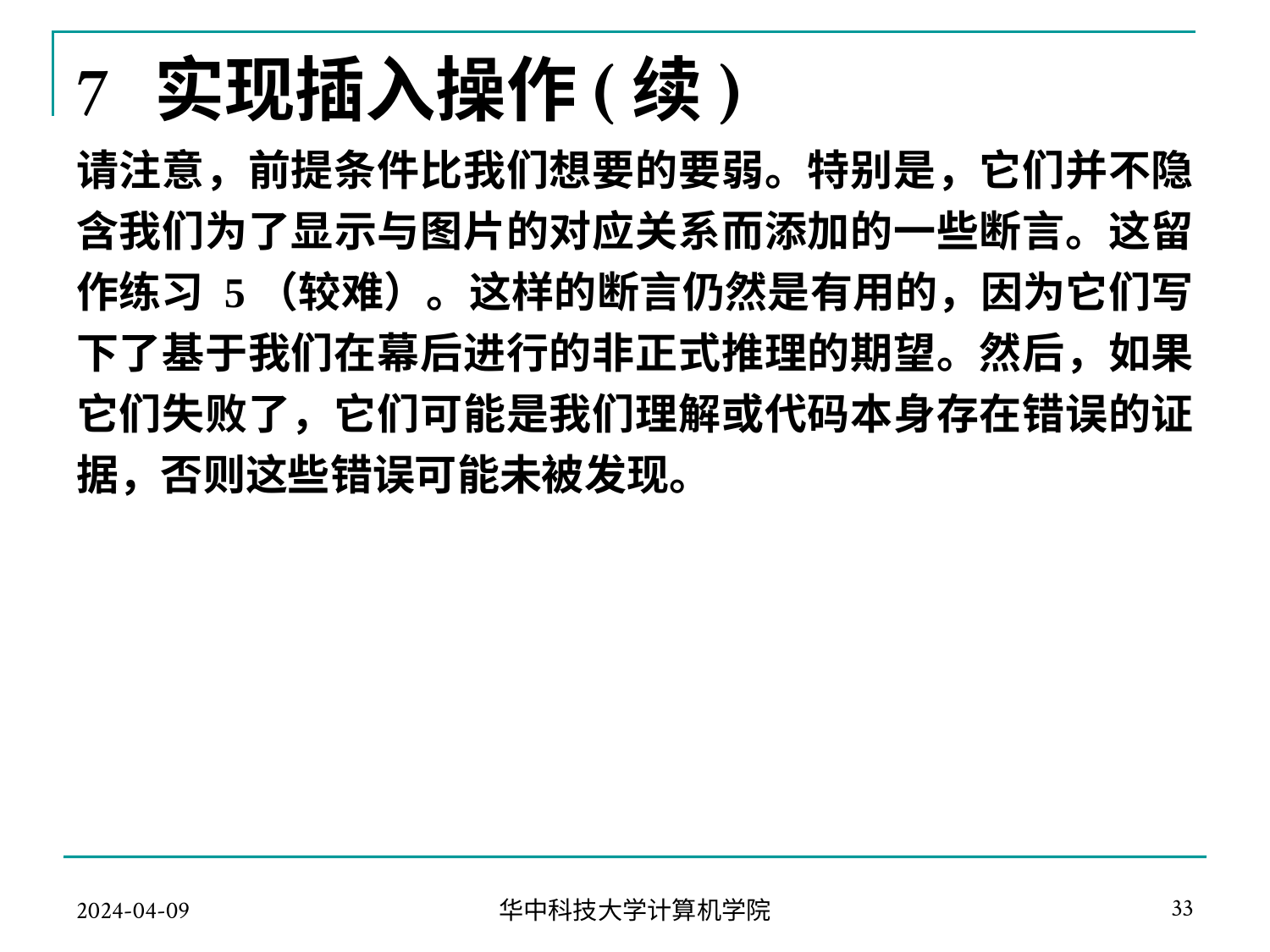

# 7  实现插入操作(续)
请注意，前提条件比我们想要的要弱。特别是，它们并不隐含我们为了显示与图片的对应关系而添加的一些断言。这留作练习 5（较难）。这样的断言仍然是有用的，因为它们写下了基于我们在幕后进行的非正式推理的期望。然后，如果它们失败了，它们可能是我们理解或代码本身存在错误的证据，否则这些错误可能未被发现。
2024-04-09
33
华中科技大学计算机学院